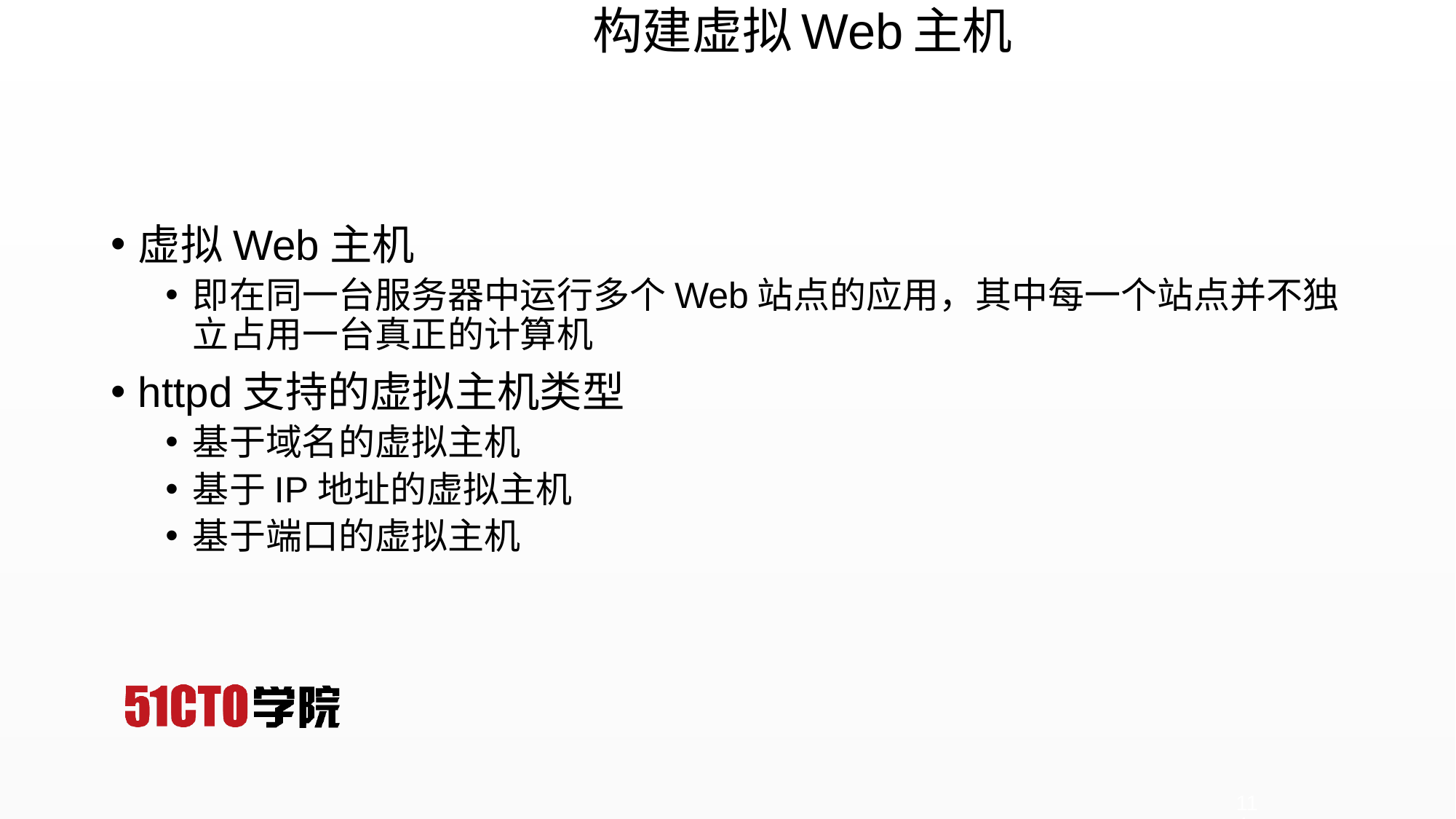

# 构建虚拟Web主机
虚拟Web主机
即在同一台服务器中运行多个Web站点的应用，其中每一个站点并不独立占用一台真正的计算机
httpd支持的虚拟主机类型
基于域名的虚拟主机
基于IP地址的虚拟主机
基于端口的虚拟主机
114